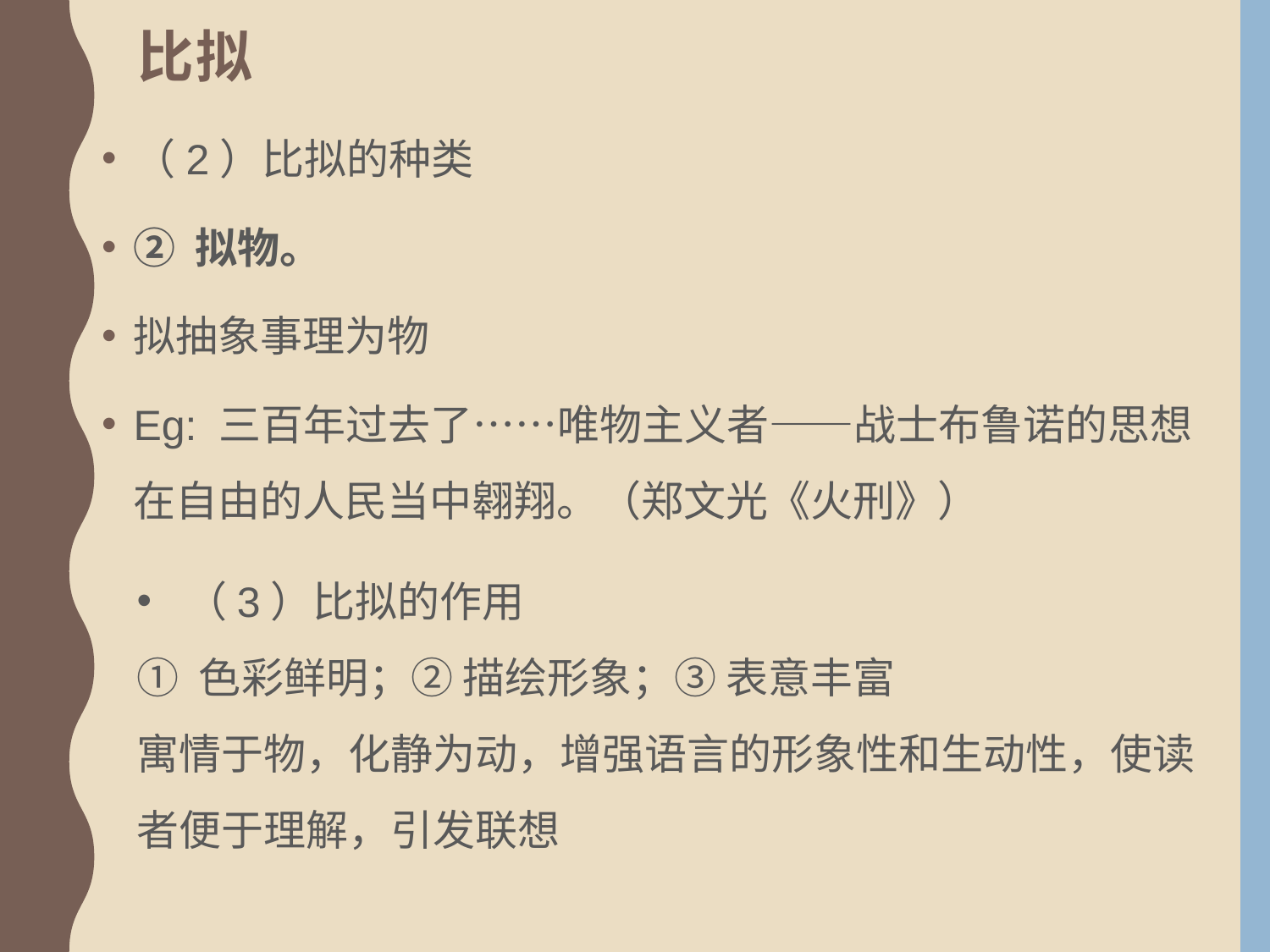

# 比拟
（2）比拟的种类
② 拟物。
拟抽象事理为物
Eg: 三百年过去了……唯物主义者——战士布鲁诺的思想在自由的人民当中翱翔。（郑文光《火刑》）

（3）比拟的作用
① 色彩鲜明；② 描绘形象；③ 表意丰富
寓情于物，化静为动，增强语言的形象性和生动性，使读者便于理解，引发联想